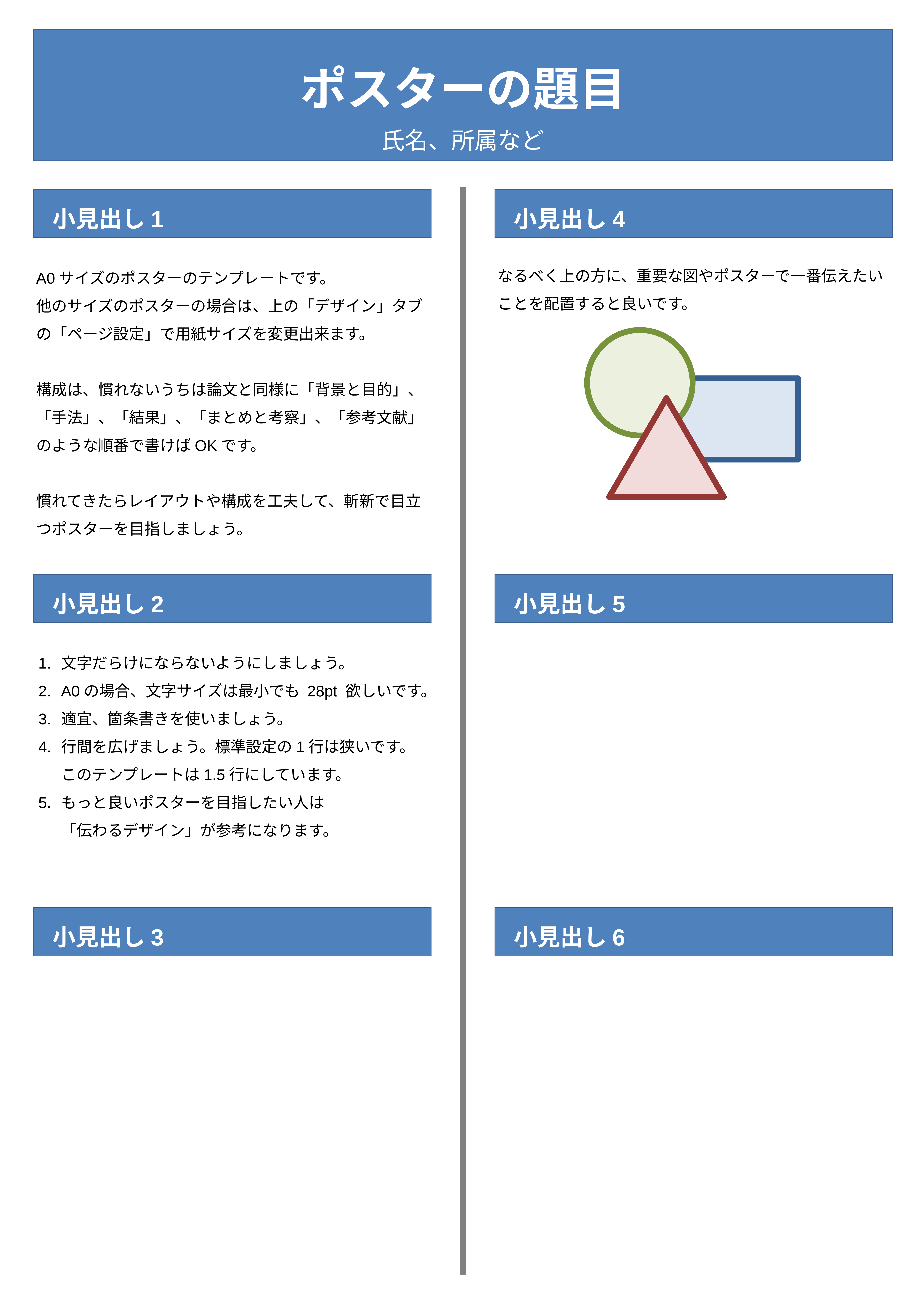

ポスターの題目
氏名、所属など

小見出し1
小見出し4
なるべく上の方に、重要な図やポスターで一番伝えたいことを配置すると良いです。
A0サイズのポスターのテンプレートです。
他のサイズのポスターの場合は、上の「デザイン」タブの「ページ設定」で用紙サイズを変更出来ます。

構成は、慣れないうちは論文と同様に「背景と目的」、「手法」、「結果」、「まとめと考察」、「参考文献」のような順番で書けばOKです。

慣れてきたらレイアウトや構成を工夫して、斬新で目立つポスターを目指しましょう。

小見出し2
小見出し5
文字だらけにならないようにしましょう。
A0の場合、文字サイズは最小でも 28pt 欲しいです。
適宜、箇条書きを使いましょう。
行間を広げましょう。標準設定の1行は狭いです。
このテンプレートは1.5行にしています。
もっと良いポスターを目指したい人は
「伝わるデザイン」が参考になります。

小見出し3
小見出し6